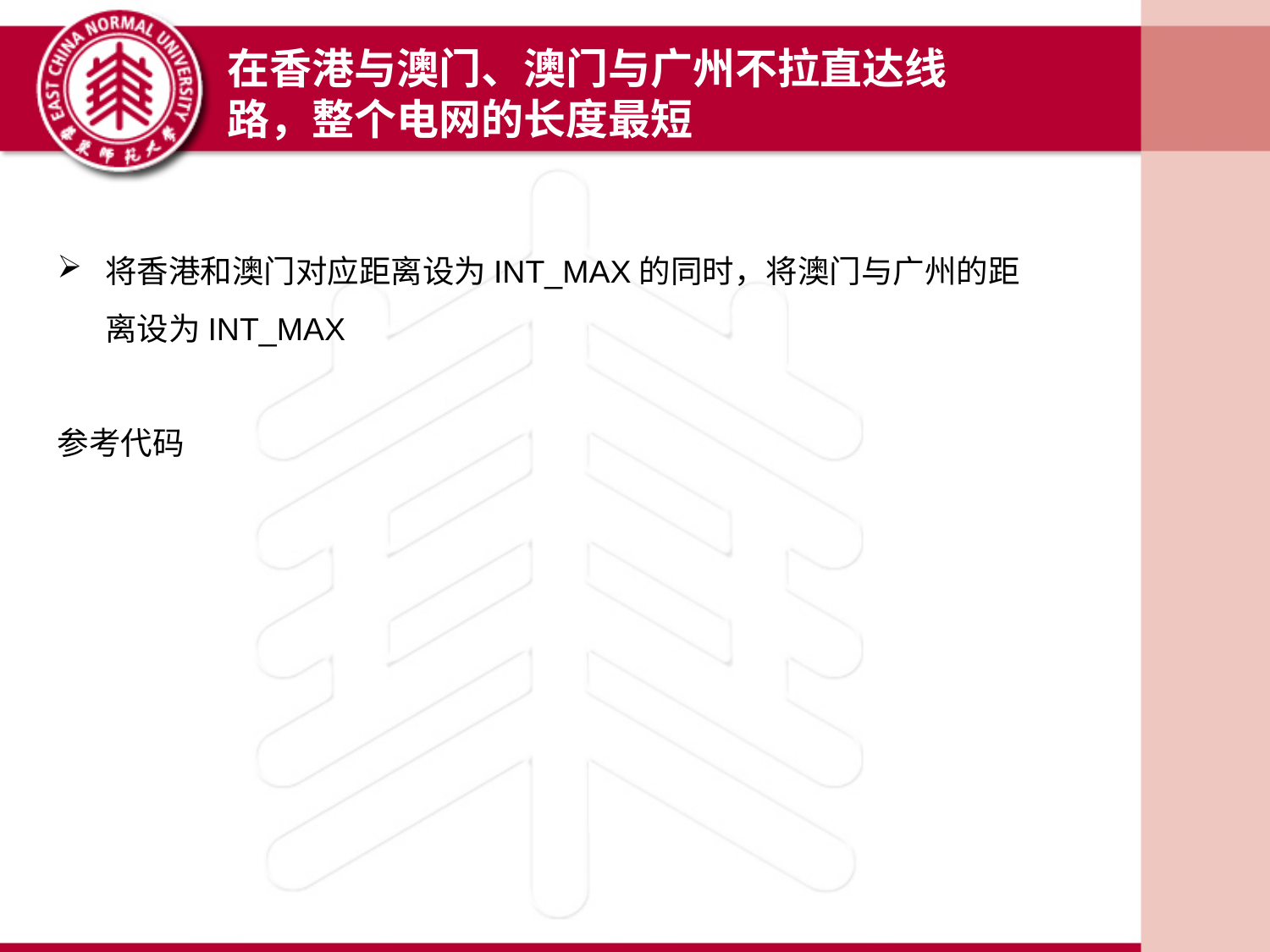

在香港与澳门、澳门与广州不拉直达线路，整个电网的长度最短
将香港和澳门对应距离设为INT_MAX的同时，将澳门与广州的距离设为INT_MAX

参考代码